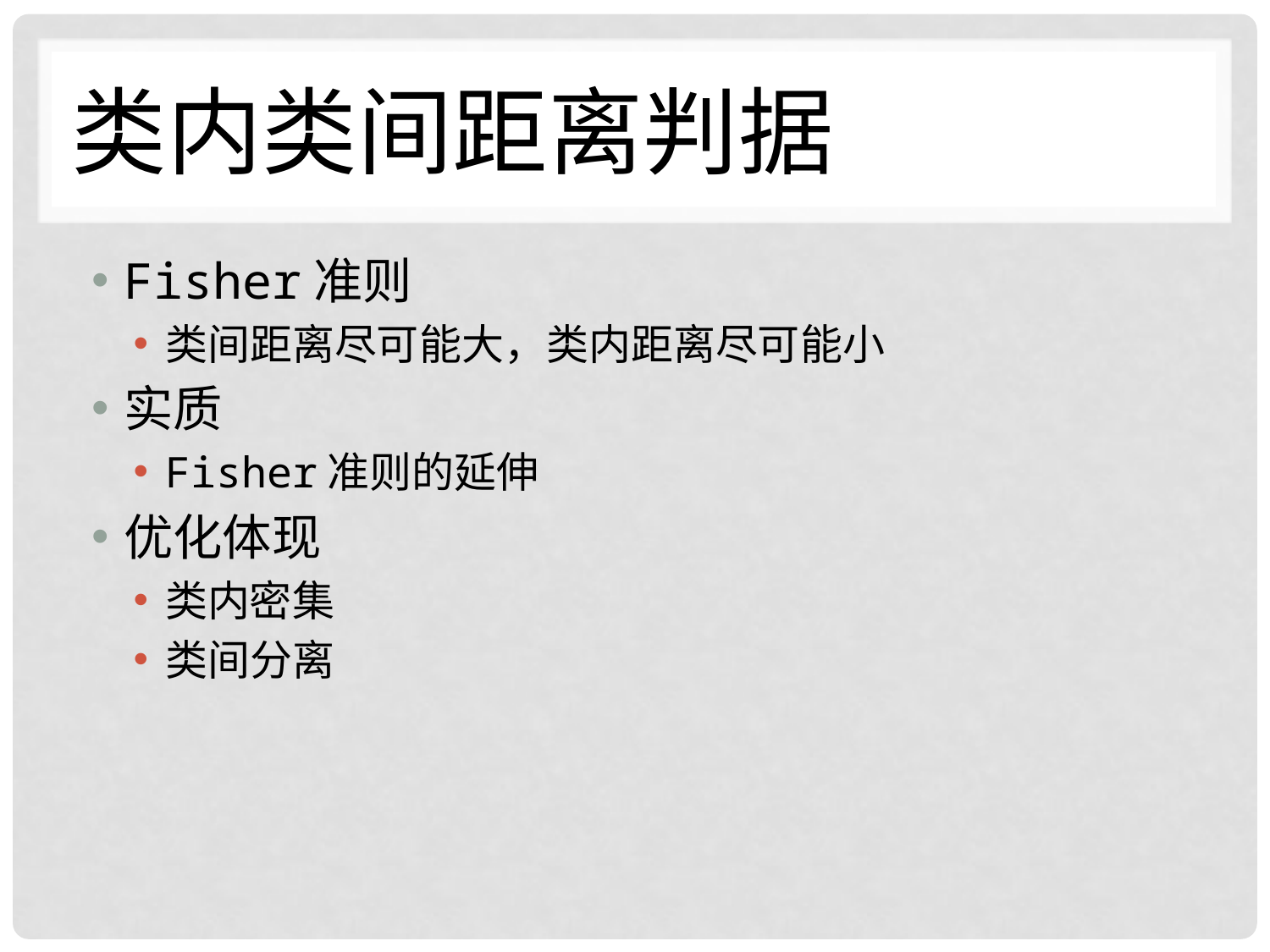

# 类内类间距离判据
Fisher准则
类间距离尽可能大，类内距离尽可能小
实质
Fisher准则的延伸
优化体现
类内密集
类间分离